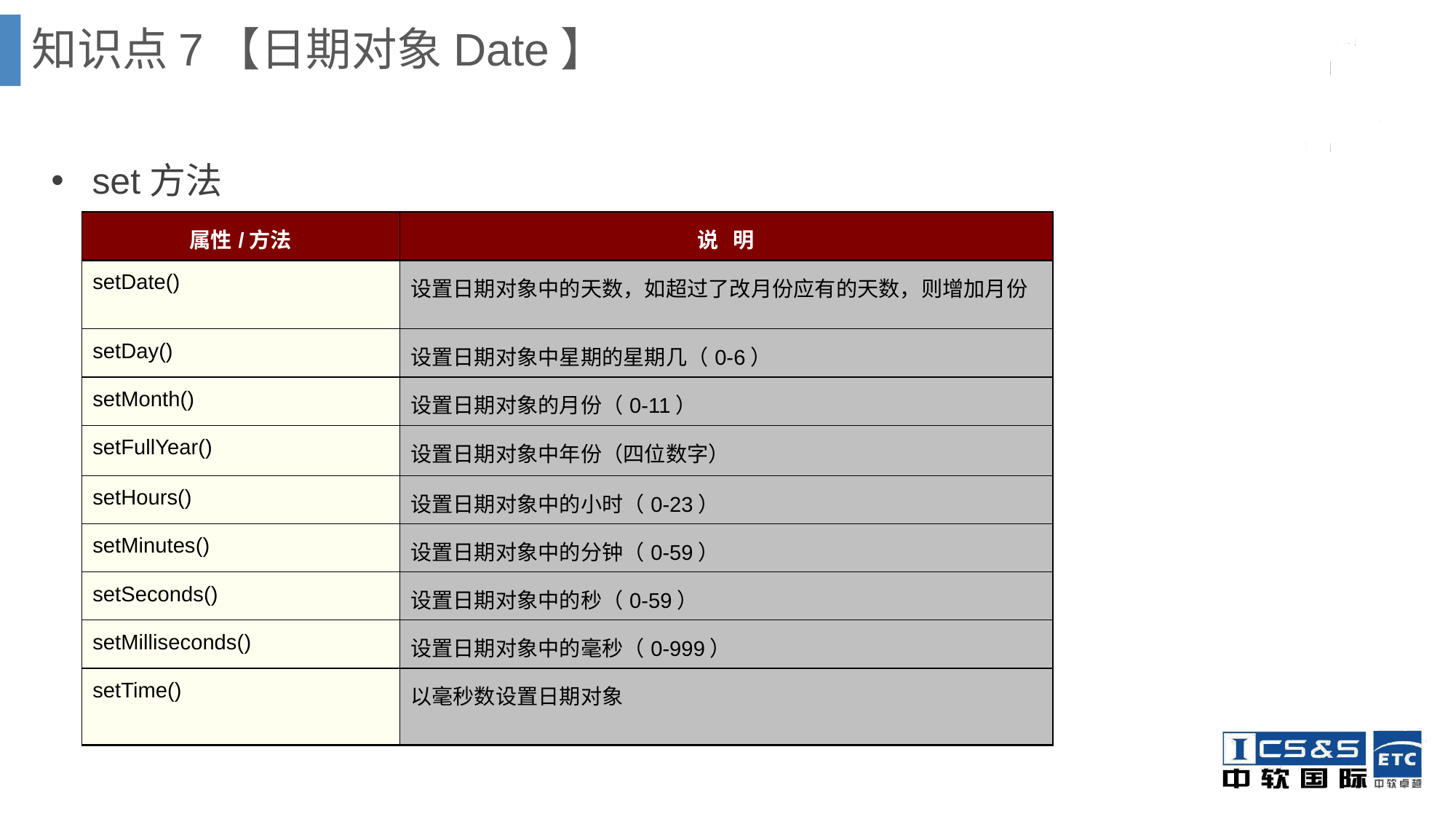

知识点7【日期对象Date】
set方法
| 属性/方法 | 说 明 |
| --- | --- |
| setDate() | 设置日期对象中的天数，如超过了改月份应有的天数，则增加月份 |
| setDay() | 设置日期对象中星期的星期几（0-6） |
| setMonth() | 设置日期对象的月份（0-11） |
| setFullYear() | 设置日期对象中年份（四位数字） |
| setHours() | 设置日期对象中的小时（0-23） |
| setMinutes() | 设置日期对象中的分钟（0-59） |
| setSeconds() | 设置日期对象中的秒（0-59） |
| setMilliseconds() | 设置日期对象中的毫秒（0-999） |
| setTime() | 以毫秒数设置日期对象 |